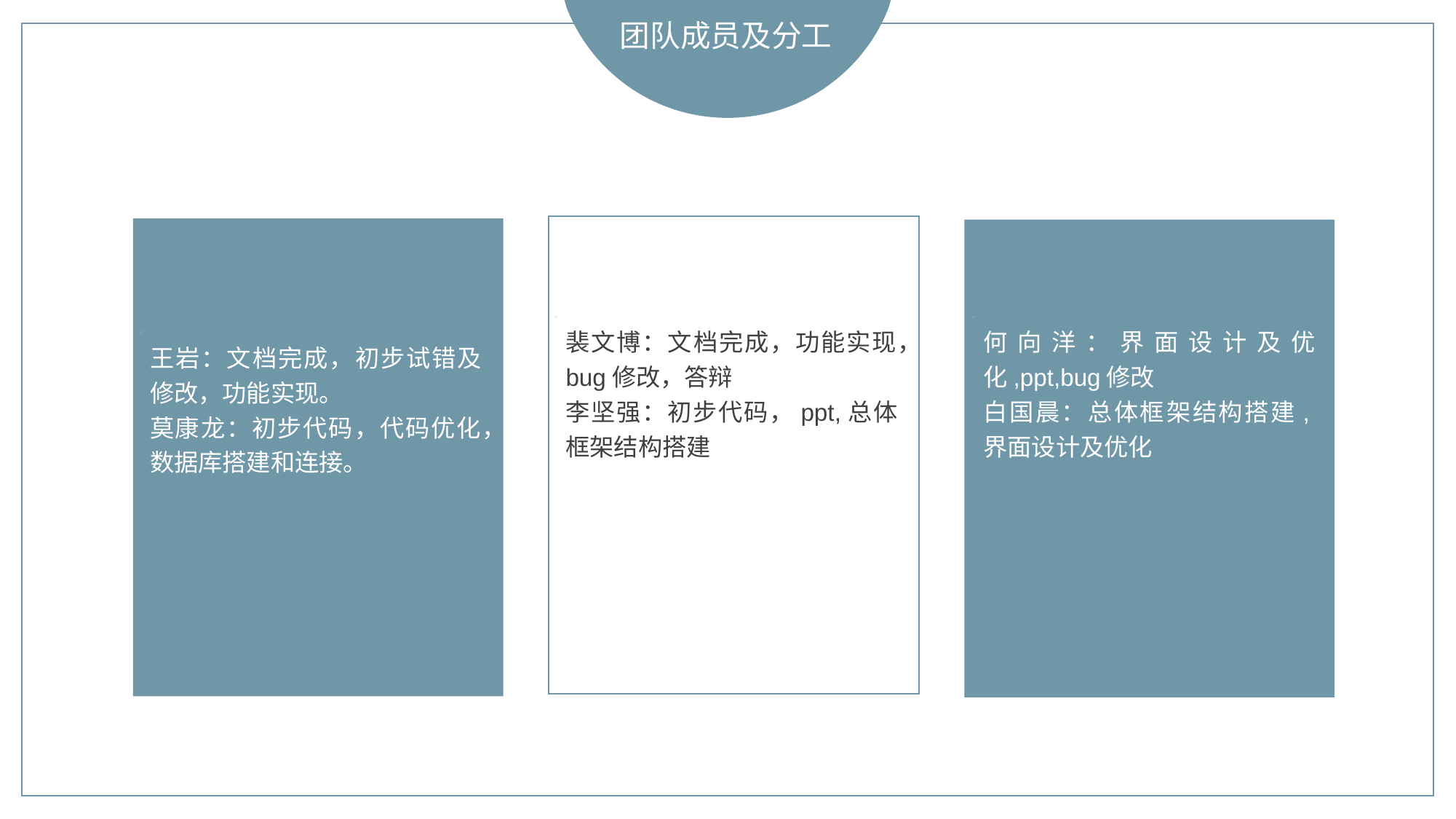

团队成员及分工

裴文博：文档完成，功能实现，bug修改，答辩
李坚强：初步代码，ppt,总体框架结构搭建
何向洋：界面设计及优化,ppt,bug修改
白国晨：总体框架结构搭建,界面设计及优化
王岩：文档完成，初步试错及修改，功能实现。
莫康龙：初步代码，代码优化，数据库搭建和连接。